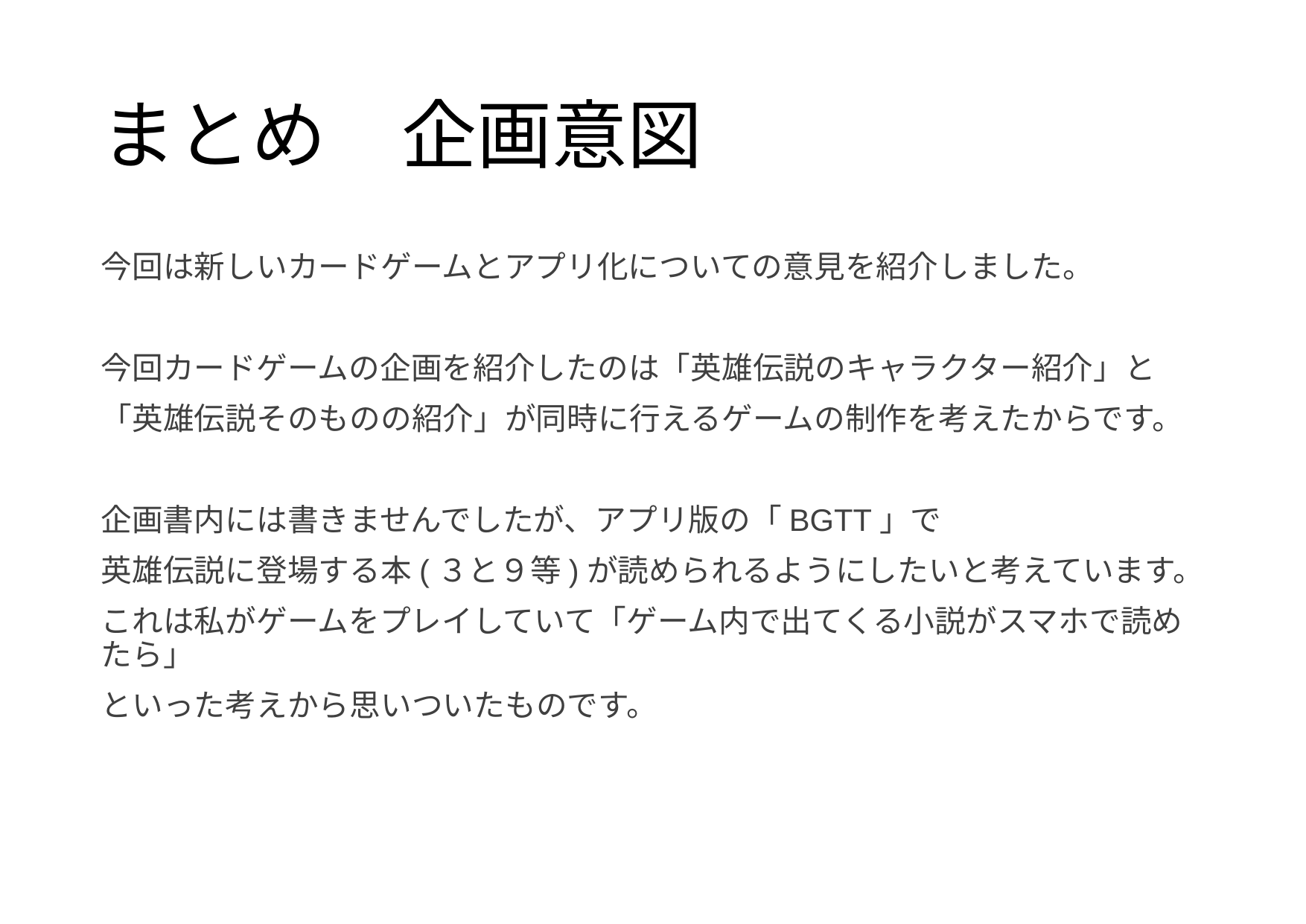

# まとめ　企画意図
今回は新しいカードゲームとアプリ化についての意見を紹介しました。

今回カードゲームの企画を紹介したのは「英雄伝説のキャラクター紹介」と
「英雄伝説そのものの紹介」が同時に行えるゲームの制作を考えたからです。

企画書内には書きませんでしたが、アプリ版の「BGTT」で
英雄伝説に登場する本(３と９等)が読められるようにしたいと考えています。
これは私がゲームをプレイしていて「ゲーム内で出てくる小説がスマホで読めたら」
といった考えから思いついたものです。